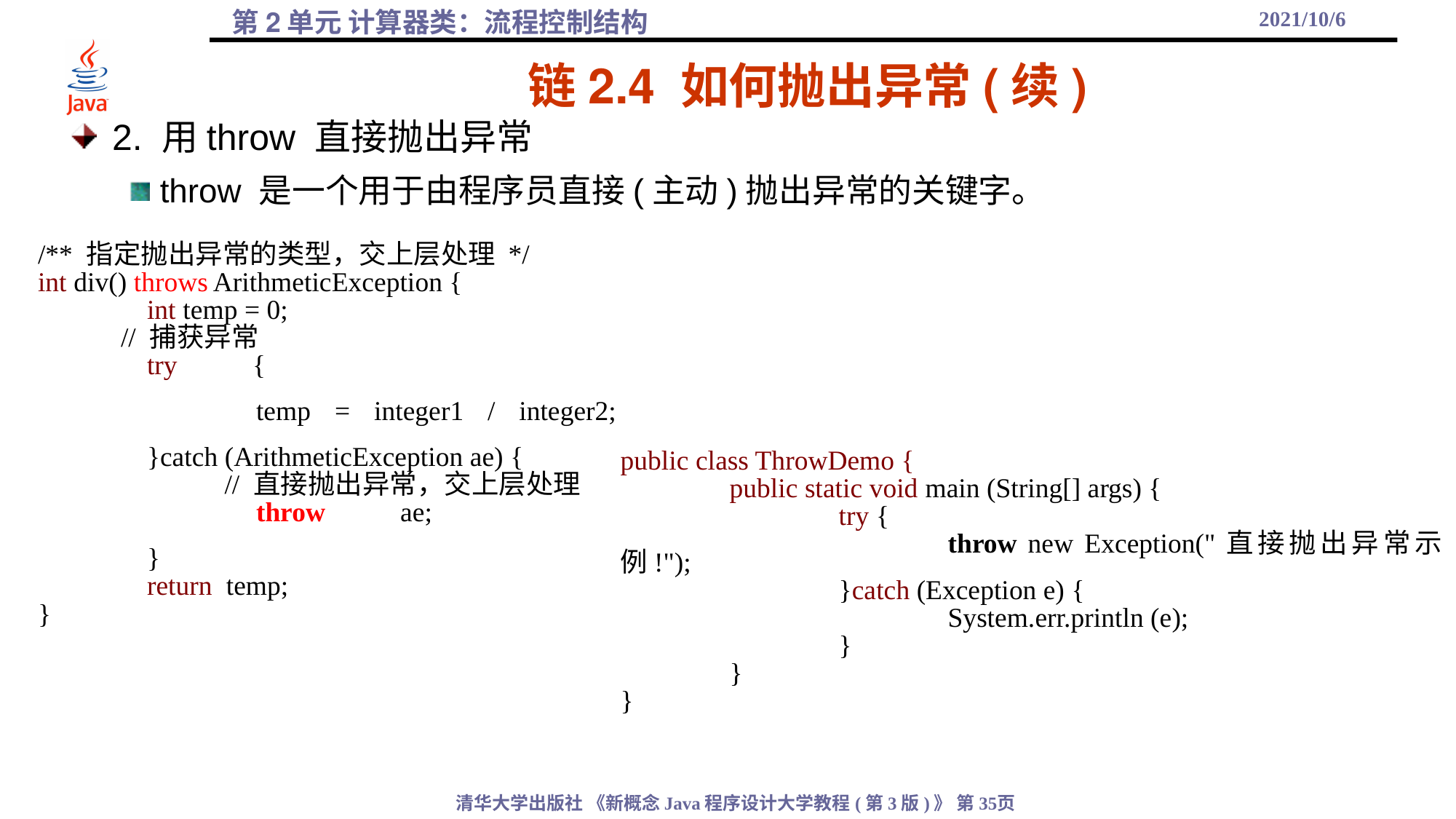

2021/10/6
# 链2.4 如何抛出异常(续)
2. 用throw 直接抛出异常
throw 是一个用于由程序员直接(主动)抛出异常的关键字。

/** 指定抛出异常的类型，交上层处理 */
int div() throws ArithmeticException {
	int temp = 0;
            // 捕获异常
	try {
		temp = integer1 / integer2;
	}catch (ArithmeticException ae) {
                           // 直接抛出异常，交上层处理
		throw ae;
	}
	return  temp;
}
public class ThrowDemo {
	public static void main (String[] args) {
		try {
			throw new Exception("直接抛出异常示例!");
		}catch (Exception e) {
			System.err.println (e);
		}
	}
}